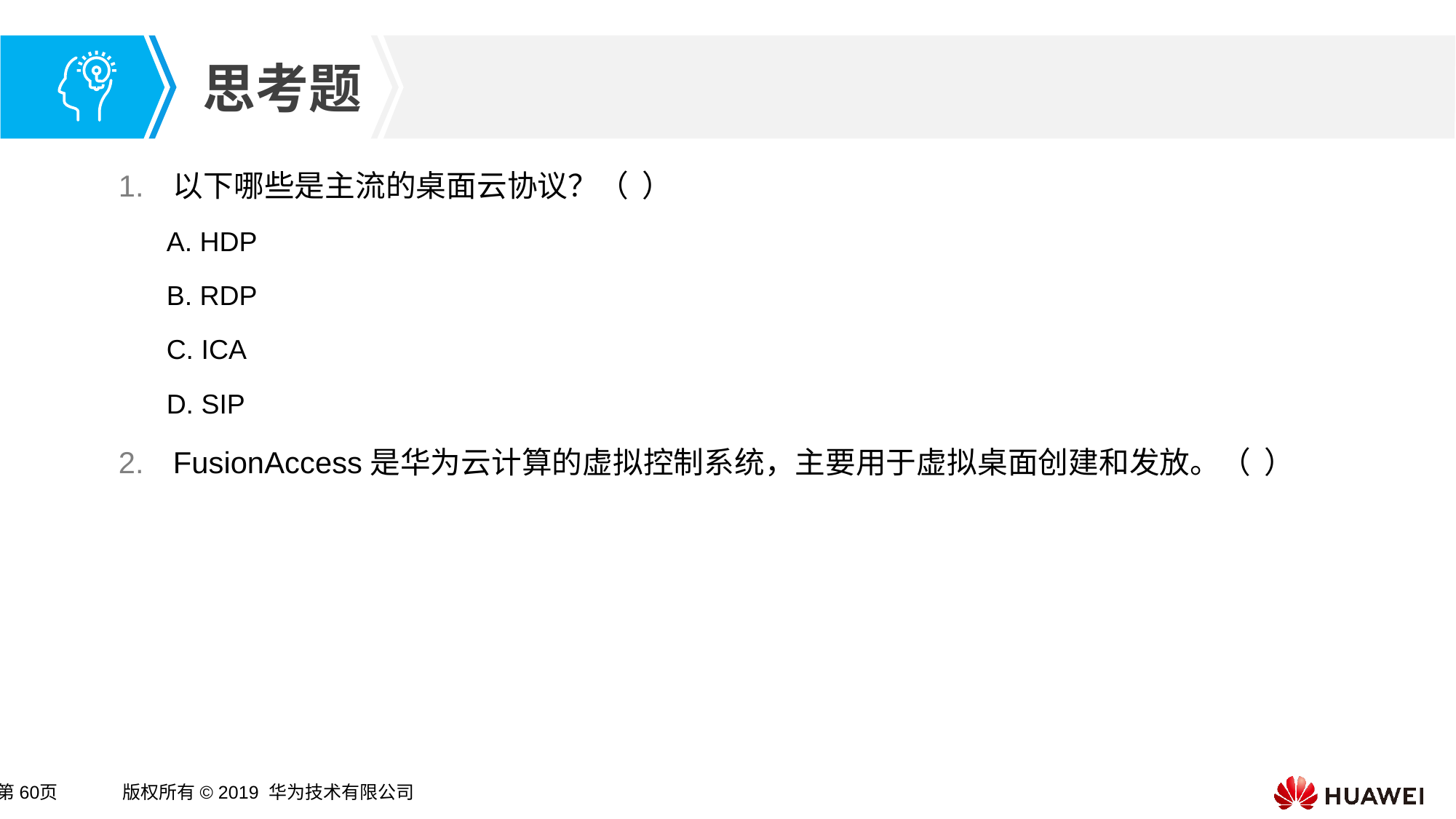

以下哪些是主流的桌面云协议？（  ）
A. HDP
B. RDP
C. ICA
D. SIP
FusionAccess是华为云计算的虚拟控制系统，主要用于虚拟桌面创建和发放。（  ）